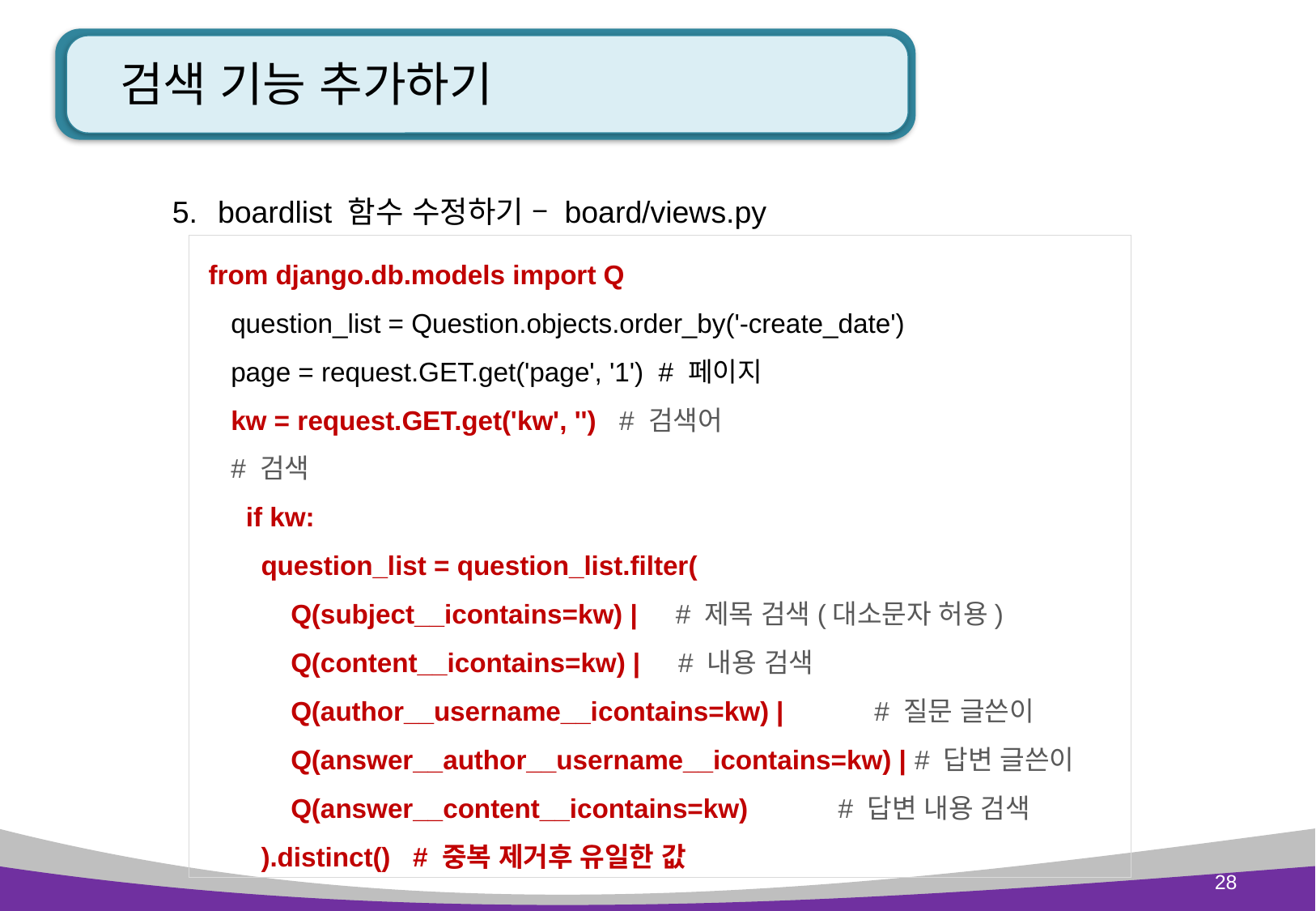

# 검색 기능 추가하기
boardlist 함수 수정하기 – board/views.py
 from django.db.models import Q
    question_list = Question.objects.order_by('-create_date')
    page = request.GET.get('page', '1')  # 페이지
    kw = request.GET.get('kw', '')   # 검색어
    # 검색
      if kw:
        question_list = question_list.filter(
            Q(subject__icontains=kw) |     # 제목 검색(대소문자 허용)
            Q(content__icontains=kw) |     # 내용 검색
            Q(author__username__icontains=kw) |            # 질문 글쓴이
            Q(answer__author__username__icontains=kw) | # 답변 글쓴이
            Q(answer__content__icontains=kw)            # 답변 내용 검색
        ).distinct()   # 중복 제거후 유일한 값
28